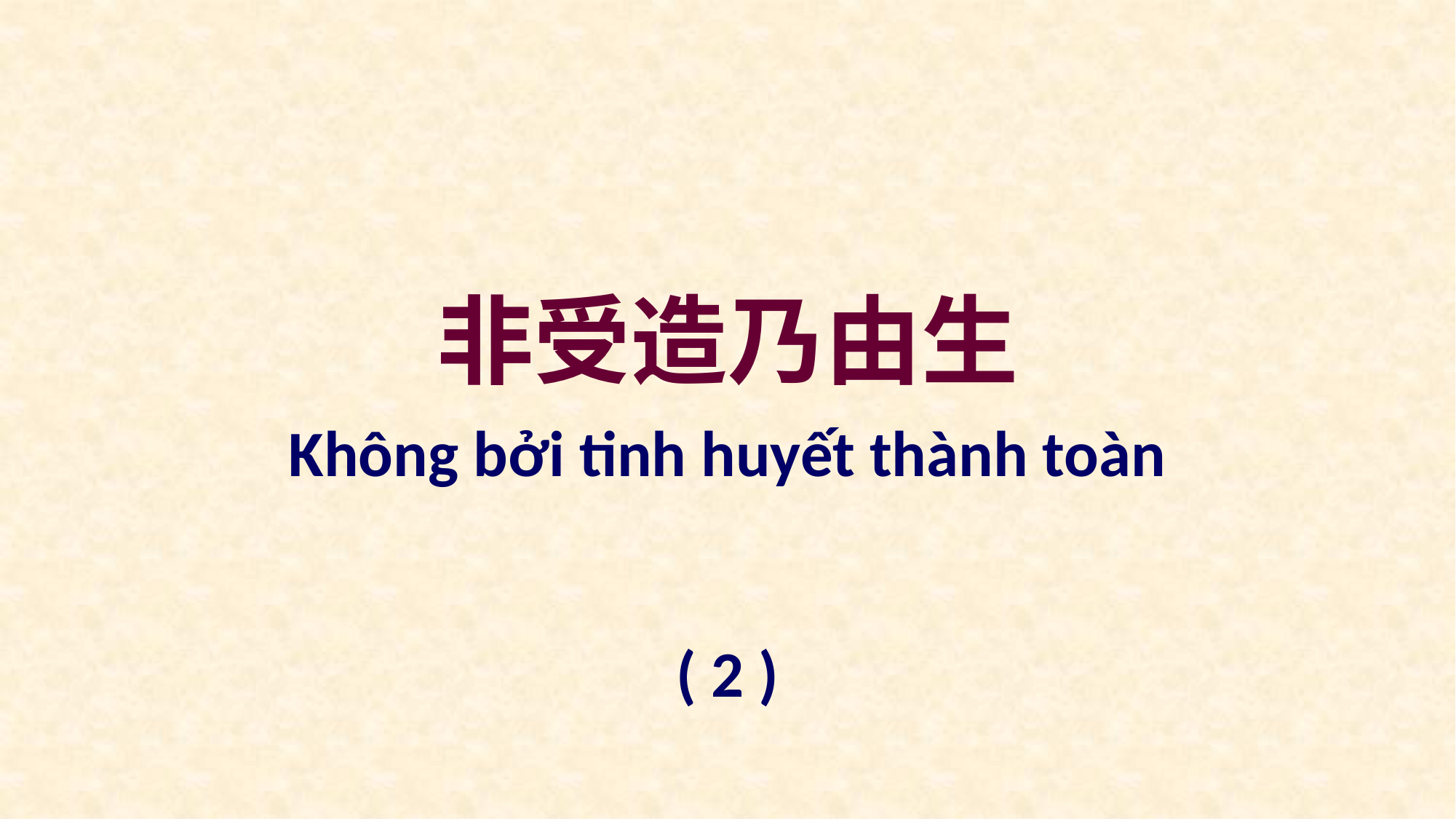

非受造乃由生
Không bởi tinh huyết thành toàn
( 2 )